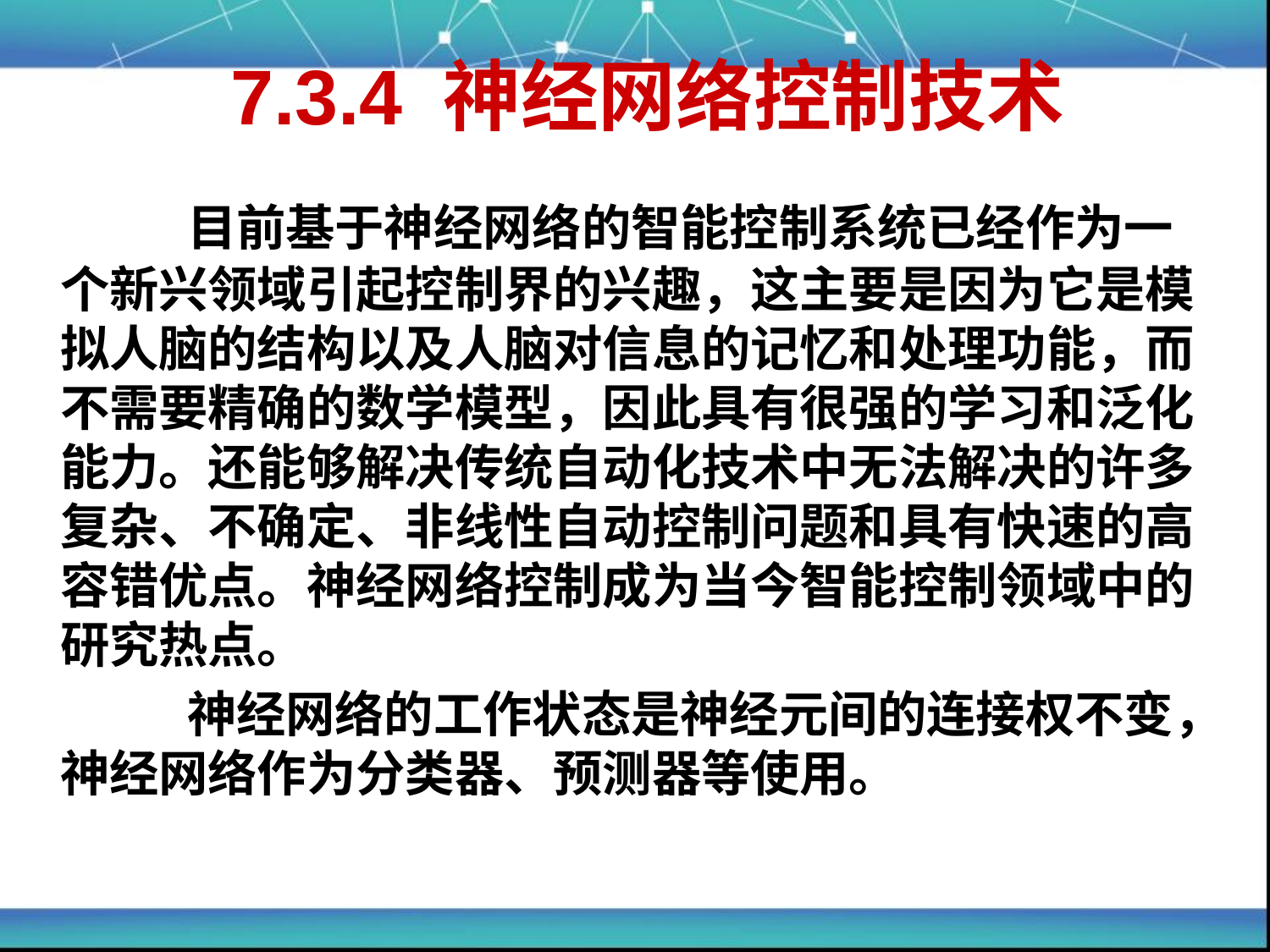

7.3.4 神经网络控制技术
		目前基于神经网络的智能控制系统已经作为一个新兴领域引起控制界的兴趣，这主要是因为它是模拟人脑的结构以及人脑对信息的记忆和处理功能，而不需要精确的数学模型，因此具有很强的学习和泛化能力。还能够解决传统自动化技术中无法解决的许多复杂、不确定、非线性自动控制问题和具有快速的高容错优点。神经网络控制成为当今智能控制领域中的研究热点。
		神经网络的工作状态是神经元间的连接权不变，神经网络作为分类器、预测器等使用。
41